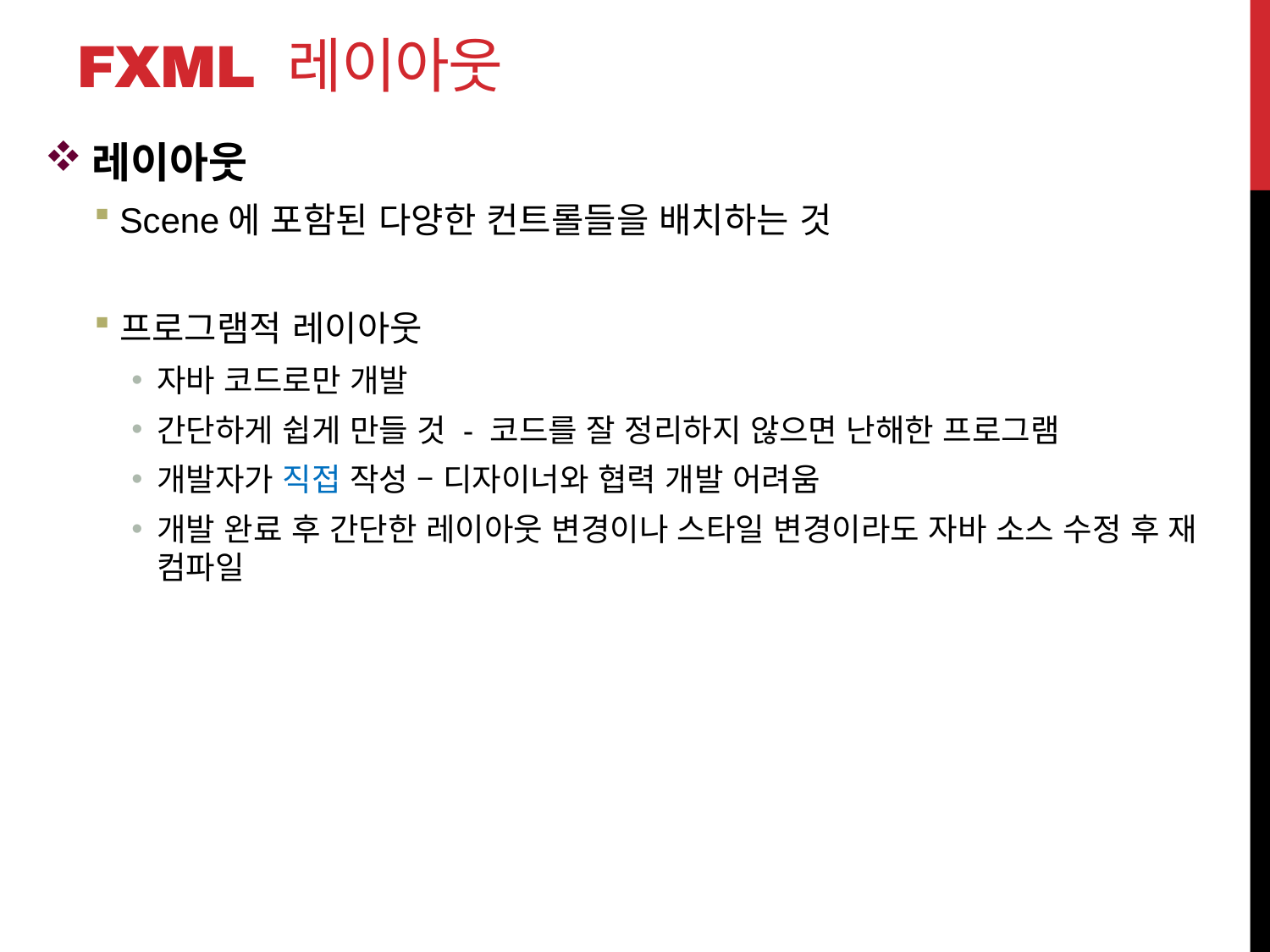

# FXML 레이아웃
레이아웃
Scene에 포함된 다양한 컨트롤들을 배치하는 것

프로그램적 레이아웃
자바 코드로만 개발
간단하게 쉽게 만들 것 - 코드를 잘 정리하지 않으면 난해한 프로그램
개발자가 직접 작성 – 디자이너와 협력 개발 어려움
개발 완료 후 간단한 레이아웃 변경이나 스타일 변경이라도 자바 소스 수정 후 재 컴파일